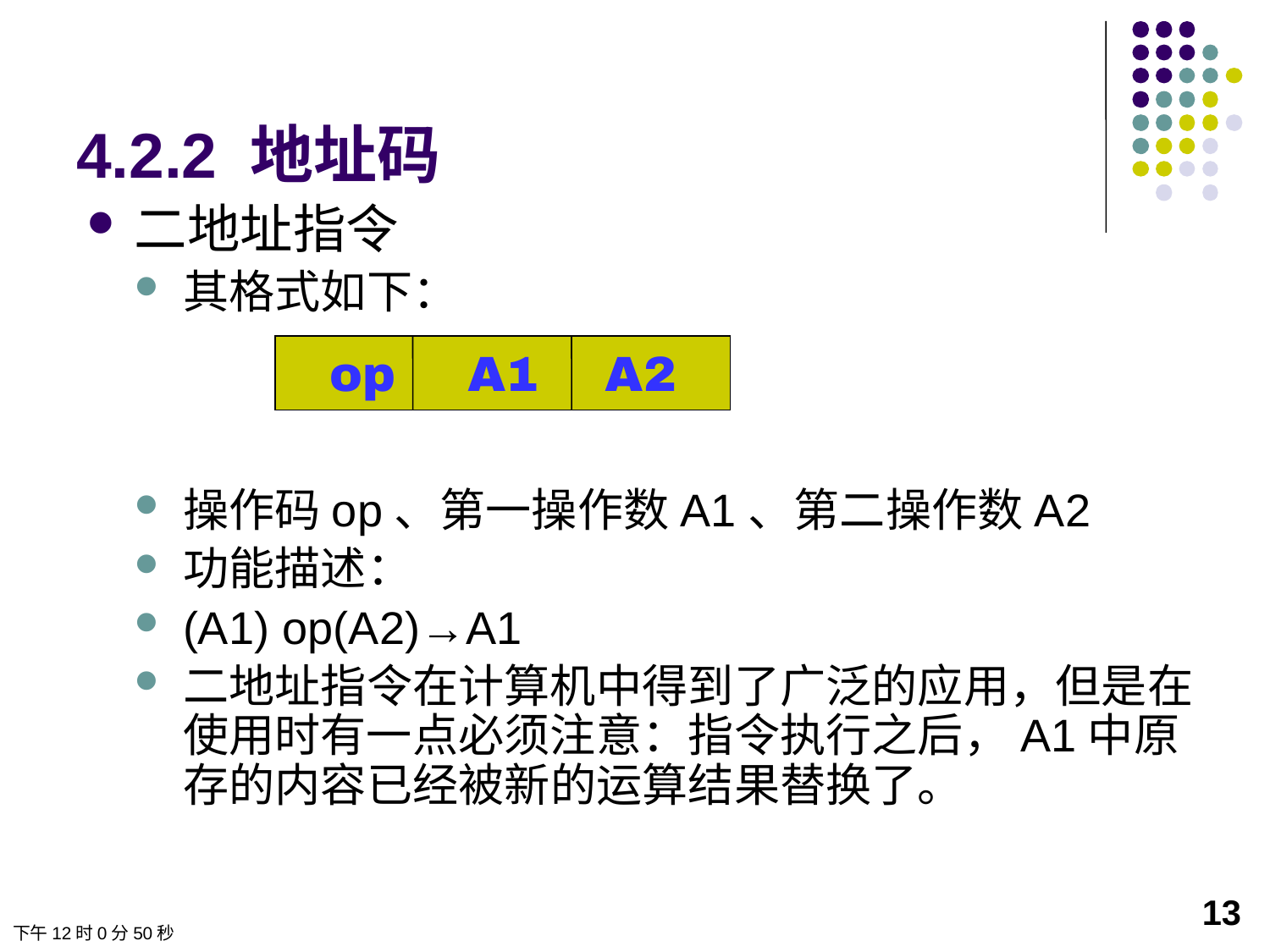

# 4.2.2 地址码
二地址指令
其格式如下：

操作码op、第一操作数A1、第二操作数A2
功能描述：
(A1) op(A2)→A1
二地址指令在计算机中得到了广泛的应用，但是在使用时有一点必须注意：指令执行之后，A1中原存的内容已经被新的运算结果替换了。

op

A1

A2
13
下午12时0分50秒